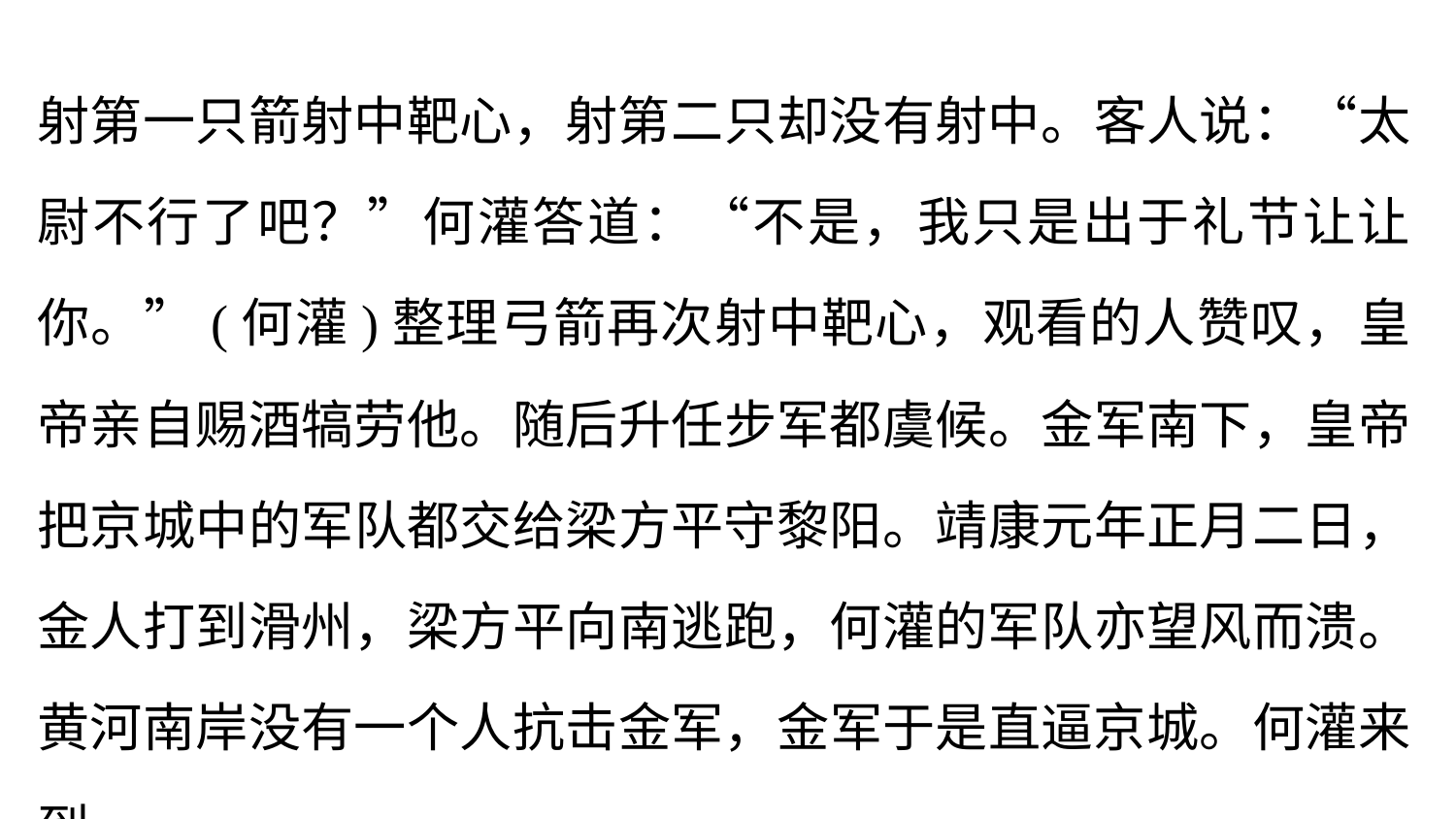

射第一只箭射中靶心，射第二只却没有射中。客人说：“太尉不行了吧？”何灌答道：“不是，我只是出于礼节让让你。”(何灌)整理弓箭再次射中靶心，观看的人赞叹，皇帝亲自赐酒犒劳他。随后升任步军都虞候。金军南下，皇帝把京城中的军队都交给梁方平守黎阳。靖康元年正月二日，金人打到滑州，梁方平向南逃跑，何灌的军队亦望风而溃。黄河南岸没有一个人抗击金军，金军于是直逼京城。何灌来到，